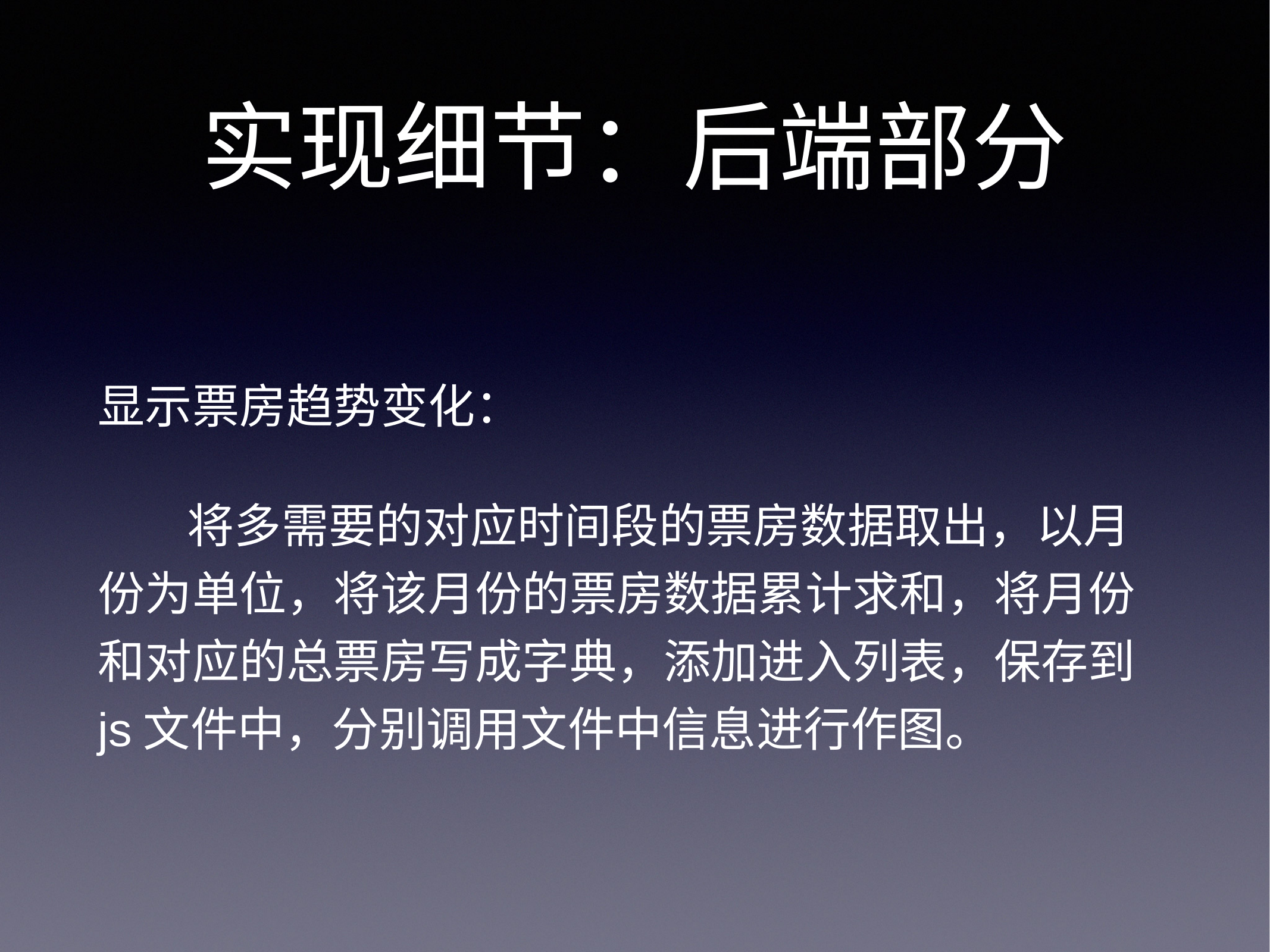

# 实现细节：后端部分
显示票房趋势变化：
	将多需要的对应时间段的票房数据取出，以月份为单位，将该月份的票房数据累计求和，将月份和对应的总票房写成字典，添加进入列表，保存到js文件中，分别调用文件中信息进行作图。